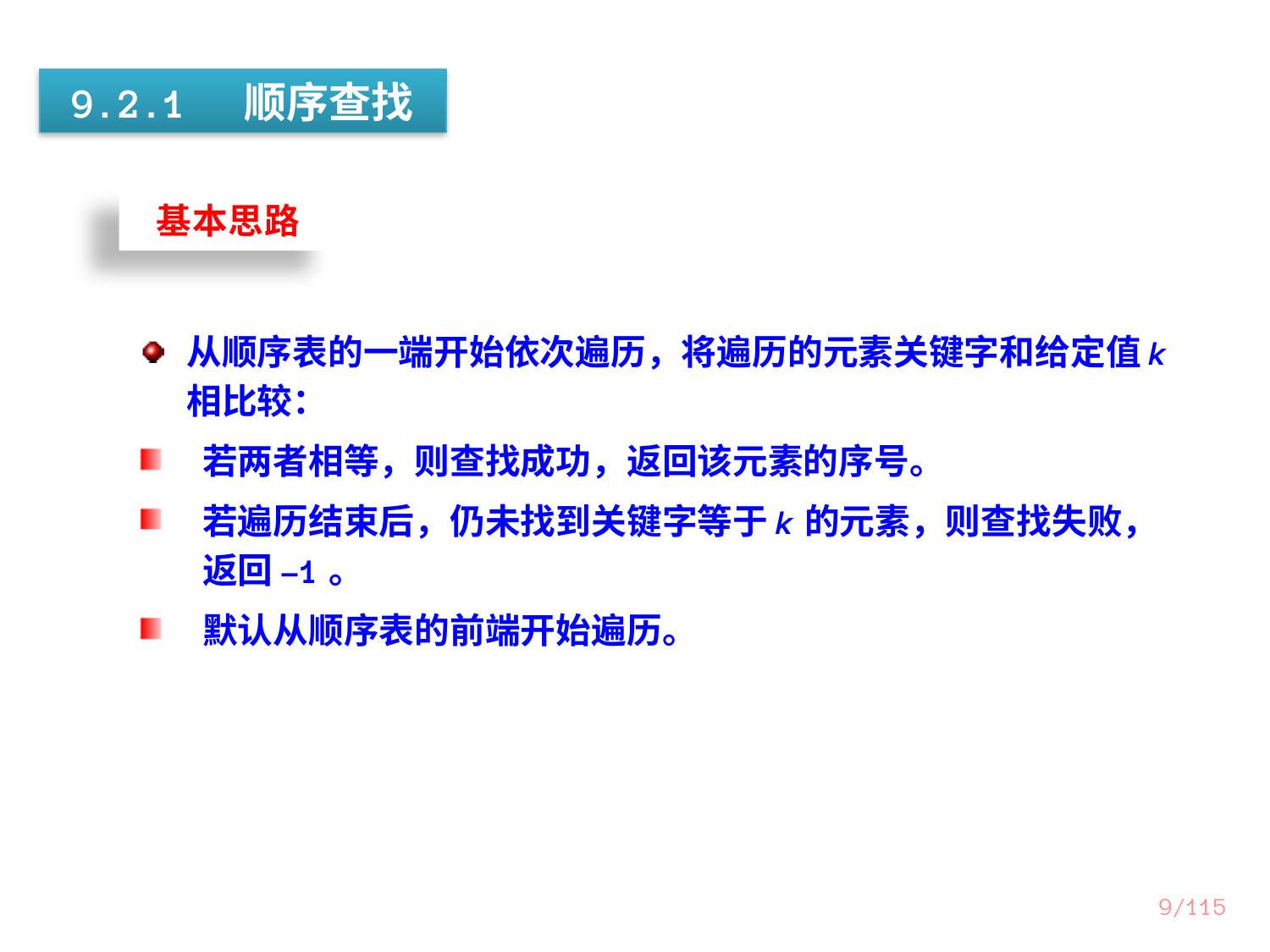

9.2.1  顺序查找
基本思路
从顺序表的一端开始依次遍历，将遍历的元素关键字和给定值k相比较：
若两者相等，则查找成功，返回该元素的序号。
若遍历结束后，仍未找到关键字等于k的元素，则查找失败，返回-1。
默认从顺序表的前端开始遍历。
9/115